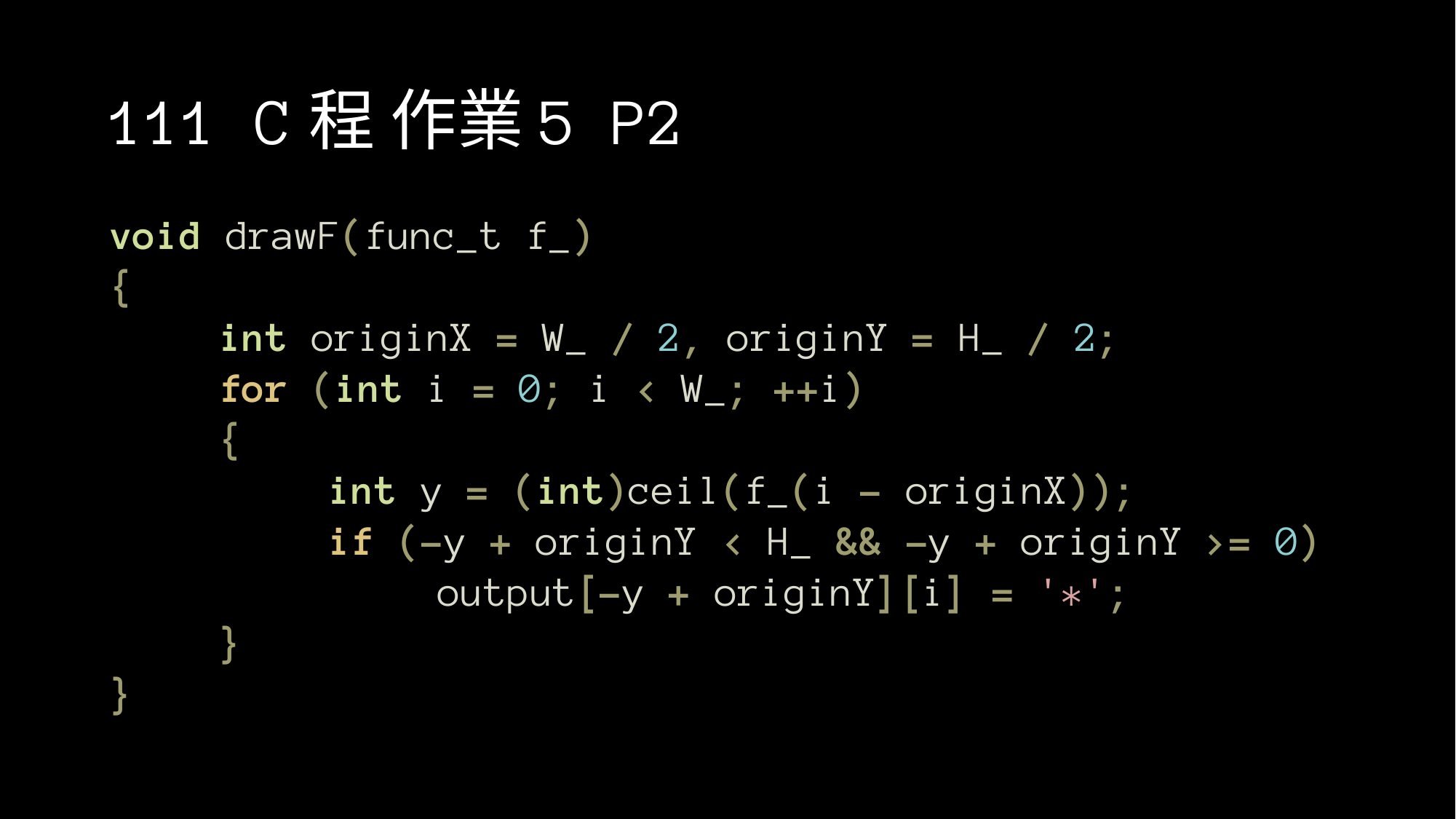

# 111 C程 作業5 P2
void drawF(func_t f_)
{
	int originX = W_ / 2, originY = H_ / 2;
	for (int i = 0; i < W_; ++i)
	{
		int y = (int)ceil(f_(i - originX));
		if (-y + originY < H_ && -y + originY >= 0)
			output[-y + originY][i] = '*';
	}
}